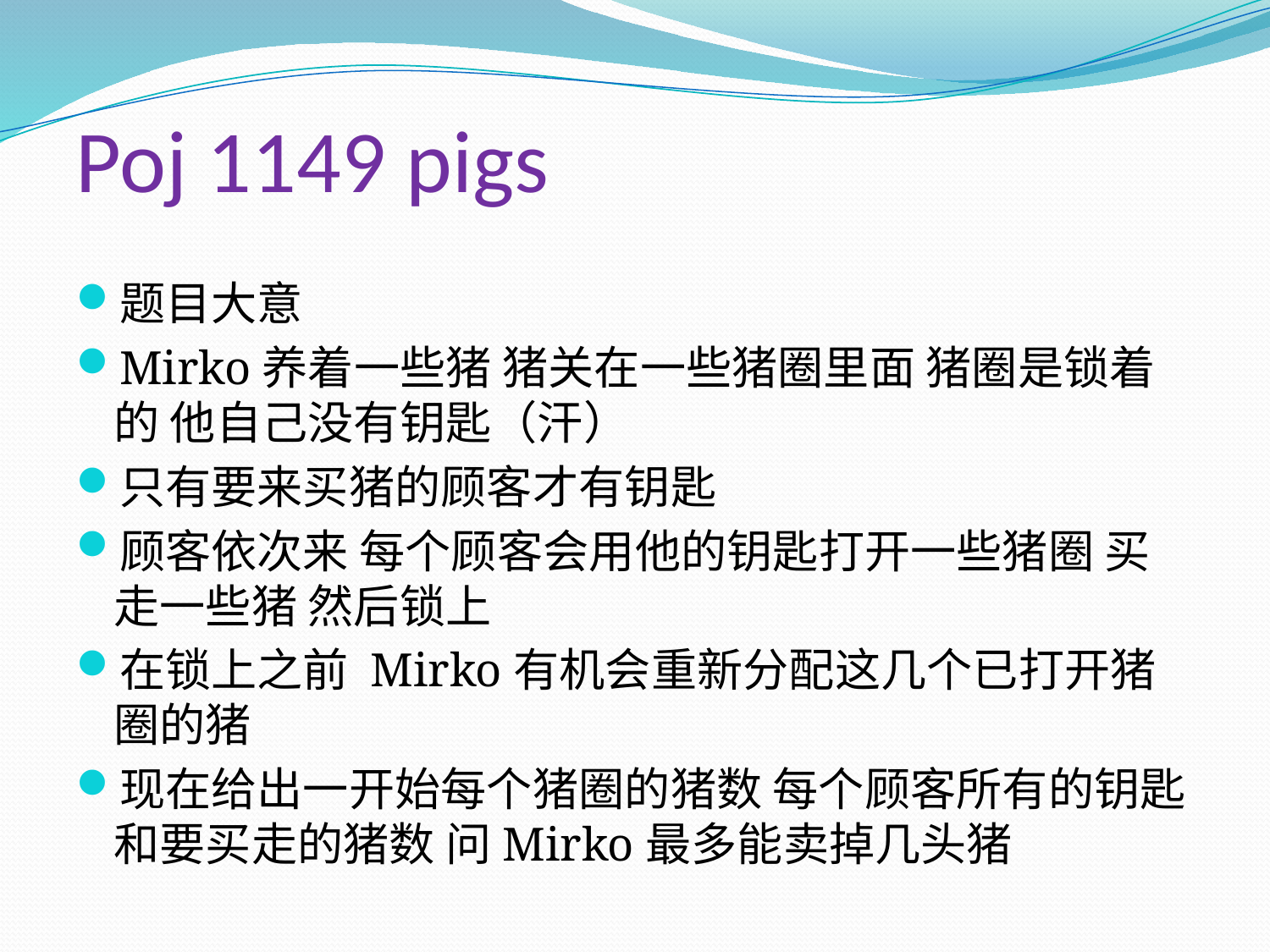

Poj 1149 pigs
题目大意
Mirko养着一些猪 猪关在一些猪圈里面 猪圈是锁着的 他自己没有钥匙（汗）
只有要来买猪的顾客才有钥匙
顾客依次来 每个顾客会用他的钥匙打开一些猪圈 买走一些猪 然后锁上
在锁上之前 Mirko有机会重新分配这几个已打开猪圈的猪
现在给出一开始每个猪圈的猪数 每个顾客所有的钥匙和要买走的猪数 问Mirko最多能卖掉几头猪